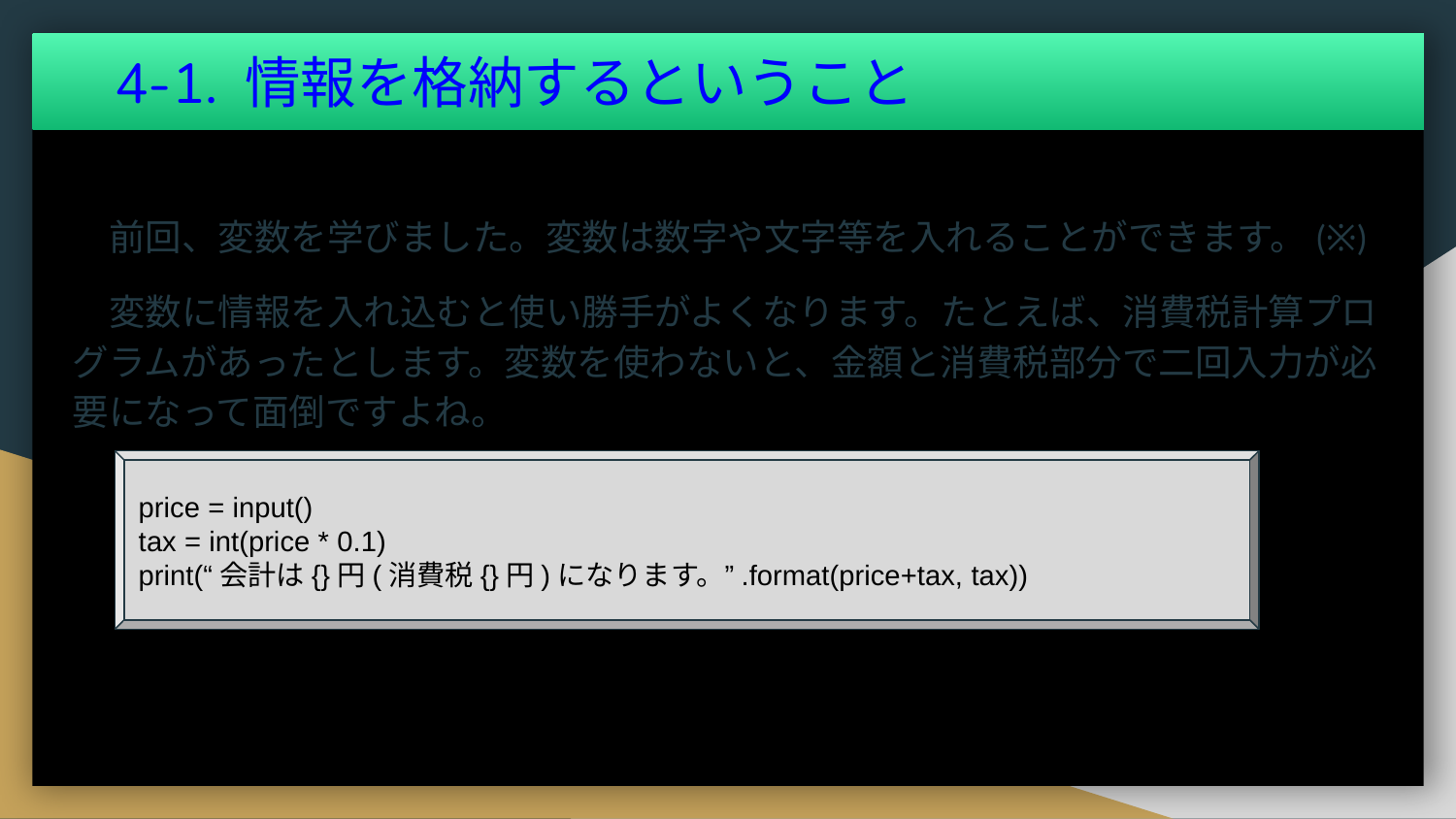

4-1. 情報を格納するということ
　前回、変数を学びました。変数は数字や文字等を入れることができます。(※)
　変数に情報を入れ込むと使い勝手がよくなります。たとえば、消費税計算プログラムがあったとします。変数を使わないと、金額と消費税部分で二回入力が必要になって面倒ですよね。
price = input()
tax = int(price * 0.1)
print(“会計は{}円(消費税{}円)になります。”.format(price+tax, tax))
※. インスタンスという言葉も有りまして、モジュールやライブラリの情報を変数に入れ込むという
　　使い方もあります。これはもう少し先に関わることです。